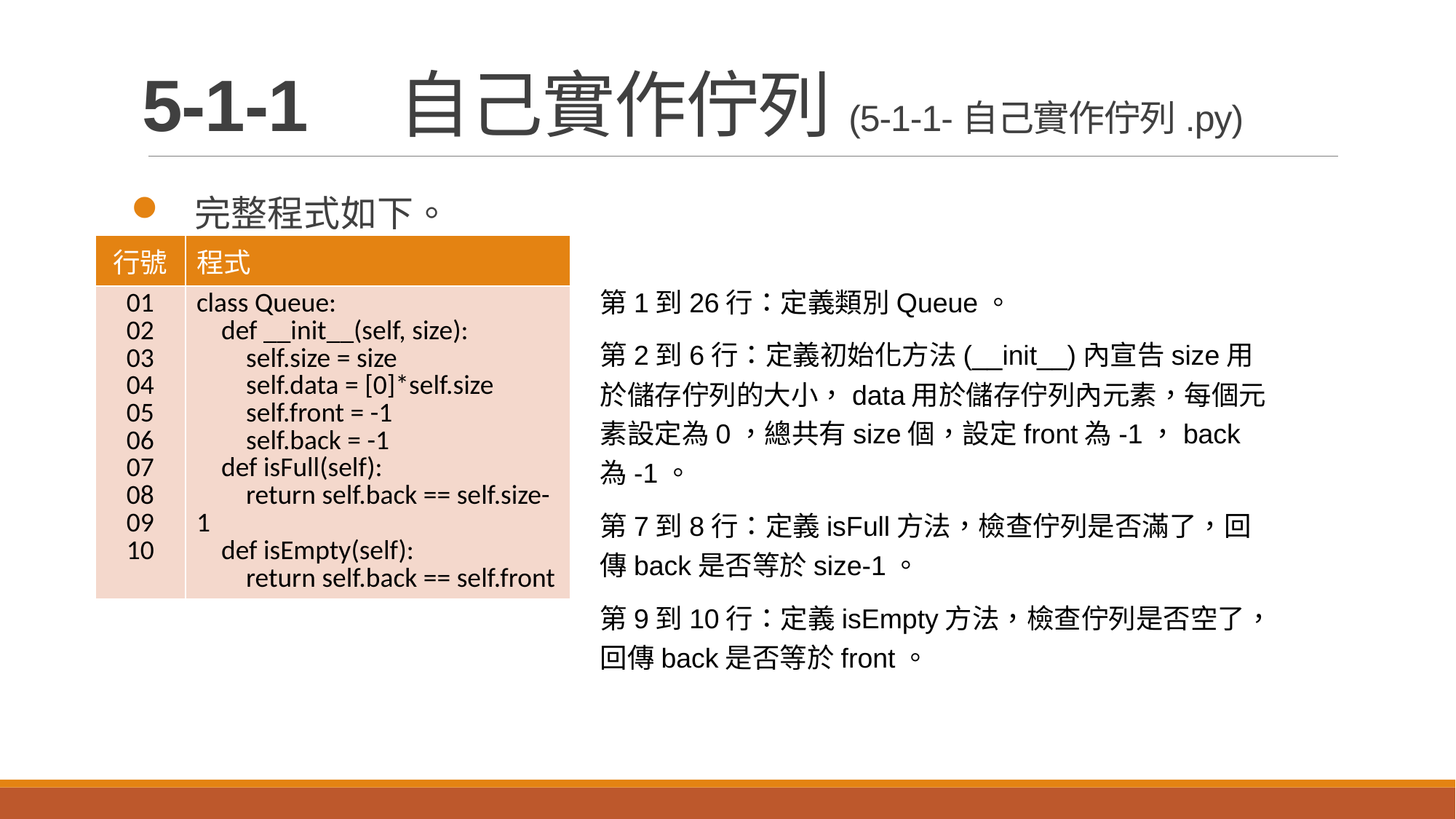

# 5-1-1　自己實作佇列(5-1-1-自己實作佇列.py)
完整程式如下。
| 行號 | 程式 |
| --- | --- |
| 01 02 03 04 05 06 07 08 09 10 | class Queue: def \_\_init\_\_(self, size): self.size = size self.data = [0]\*self.size self.front = -1 self.back = -1 def isFull(self): return self.back == self.size-1 def isEmpty(self): return self.back == self.front |
第1到26行：定義類別Queue。
第2到6行：定義初始化方法(__init__)內宣告size用於儲存佇列的大小，data用於儲存佇列內元素，每個元素設定為0，總共有size個，設定front為-1，back為-1。
第7到8行：定義isFull方法，檢查佇列是否滿了，回傳back是否等於size-1。
第9到10行：定義isEmpty方法，檢查佇列是否空了，回傳back是否等於front。